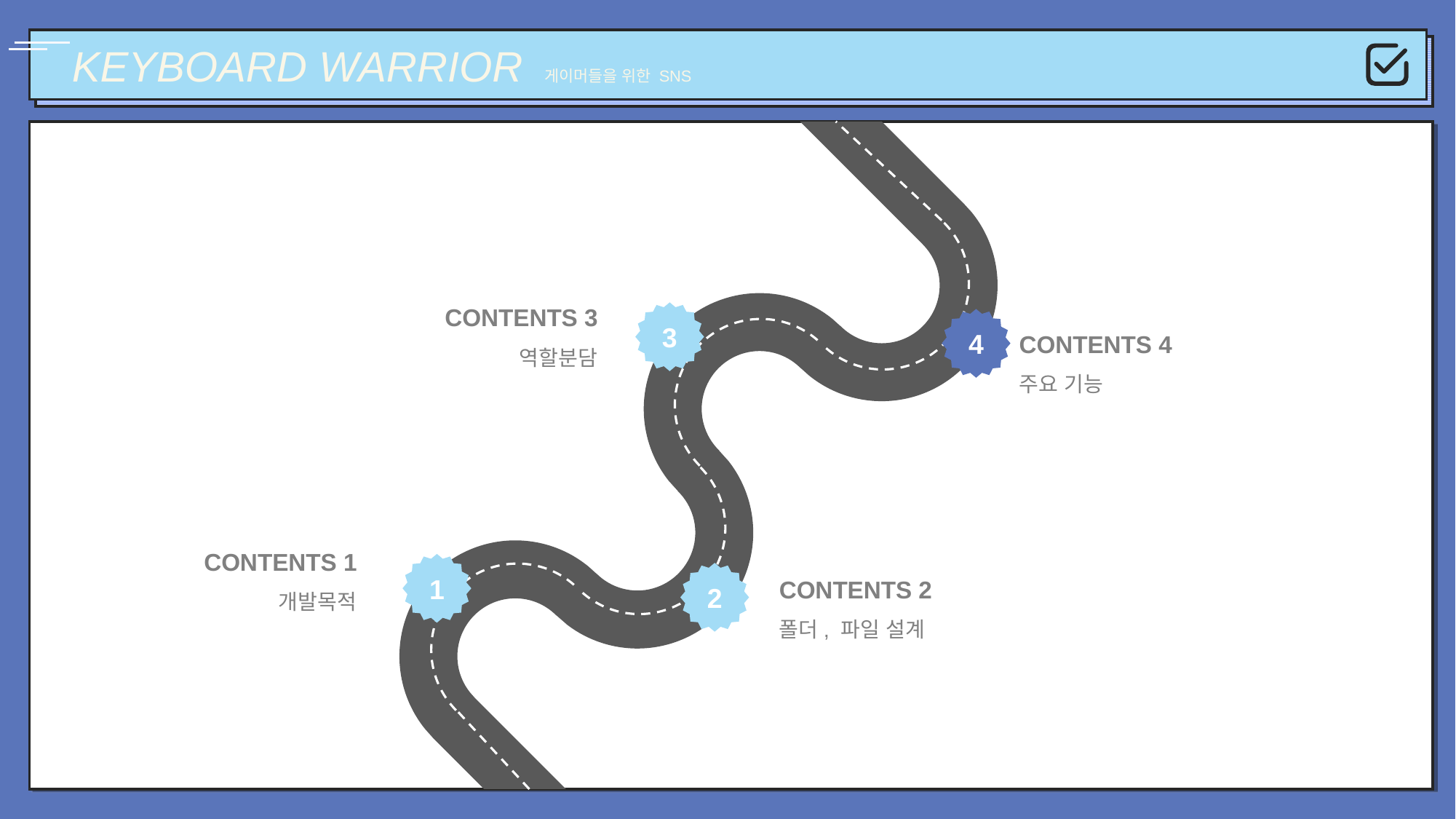

KEYBOARD WARRIOR 게이머들을 위한 SNS

CONTENTS 3
역할분담
3
4
CONTENTS 4
주요 기능
CONTENTS 1
개발목적
1
CONTENTS 2
폴더, 파일 설계
2